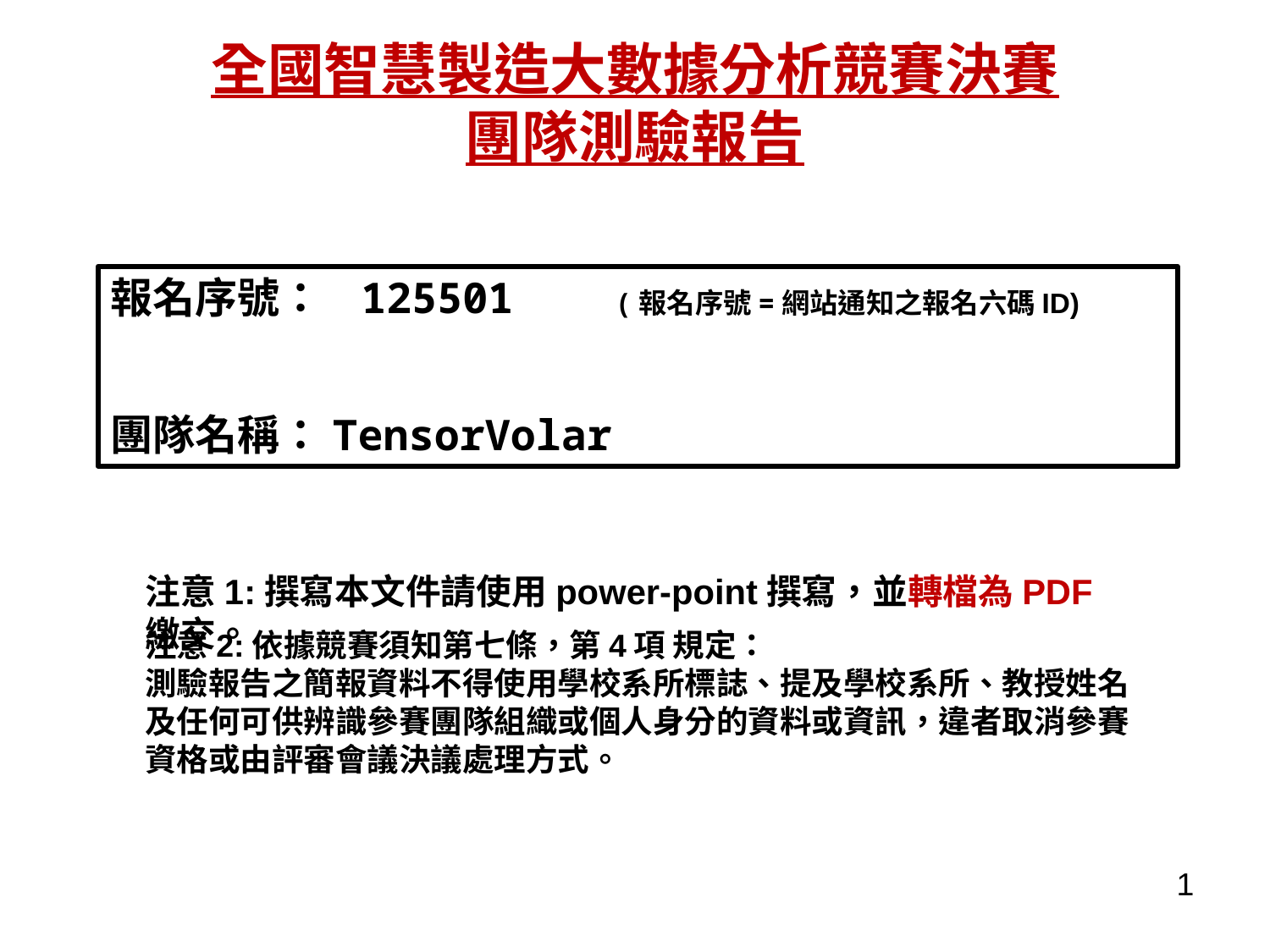

全國智慧製造大數據分析競賽決賽
團隊測驗報告
# 報名序號：   125501    (報名序號=網站通知之報名六碼ID) 團隊名稱：TensorVolar
注意1:撰寫本文件請使用power-point撰寫，並轉檔為PDF繳交。
注意2:依據競賽須知第七條，第4項 規定：
測驗報告之簡報資料不得使用學校系所標誌、提及學校系所、教授姓名及任何可供辨識參賽團隊組織或個人身分的資料或資訊，違者取消參賽資格或由評審會議決議處理方式。